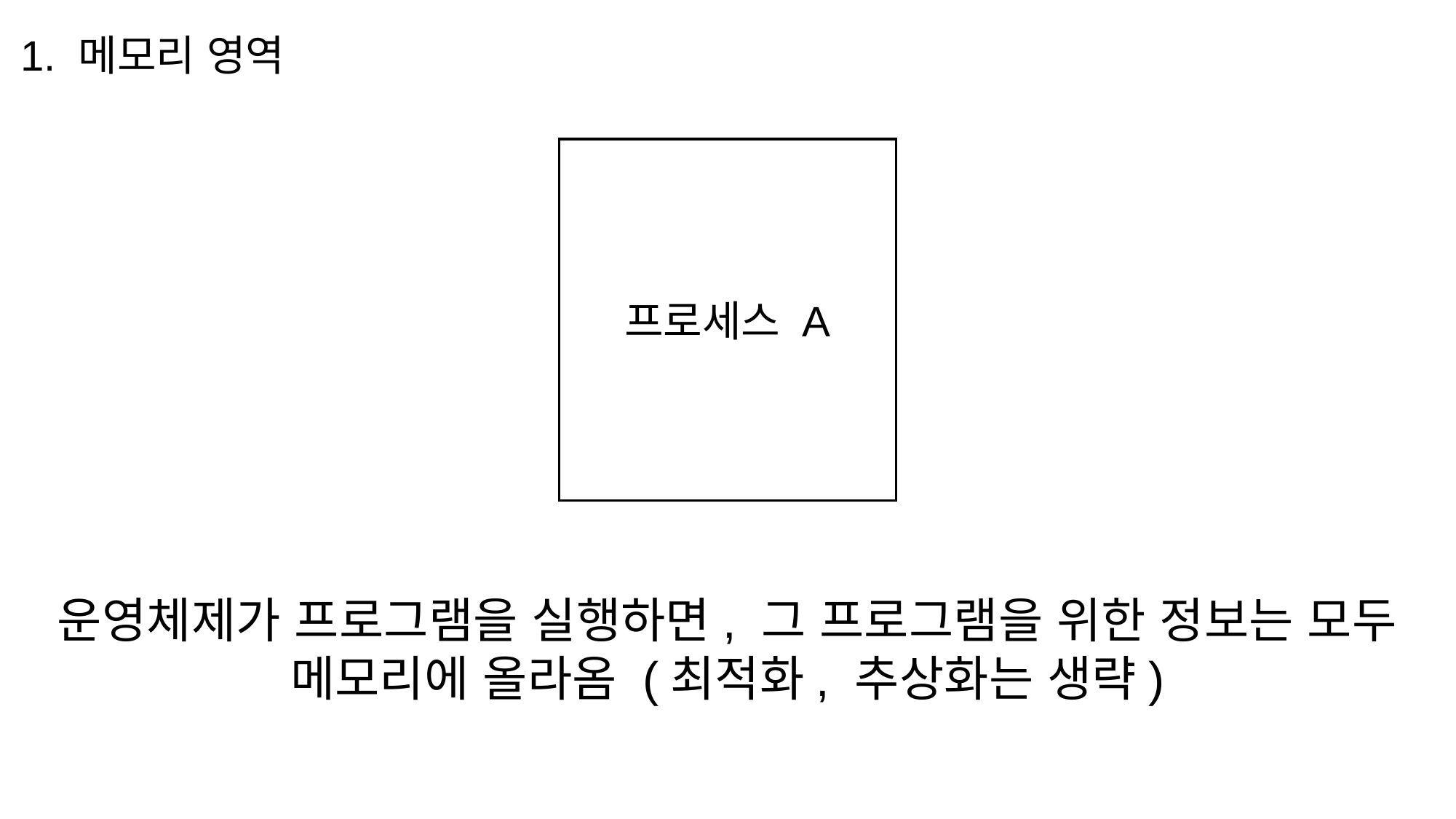

1. 메모리 영역
프로세스 A
운영체제가 프로그램을 실행하면, 그 프로그램을 위한 정보는 모두
메모리에 올라옴 (최적화, 추상화는 생략)